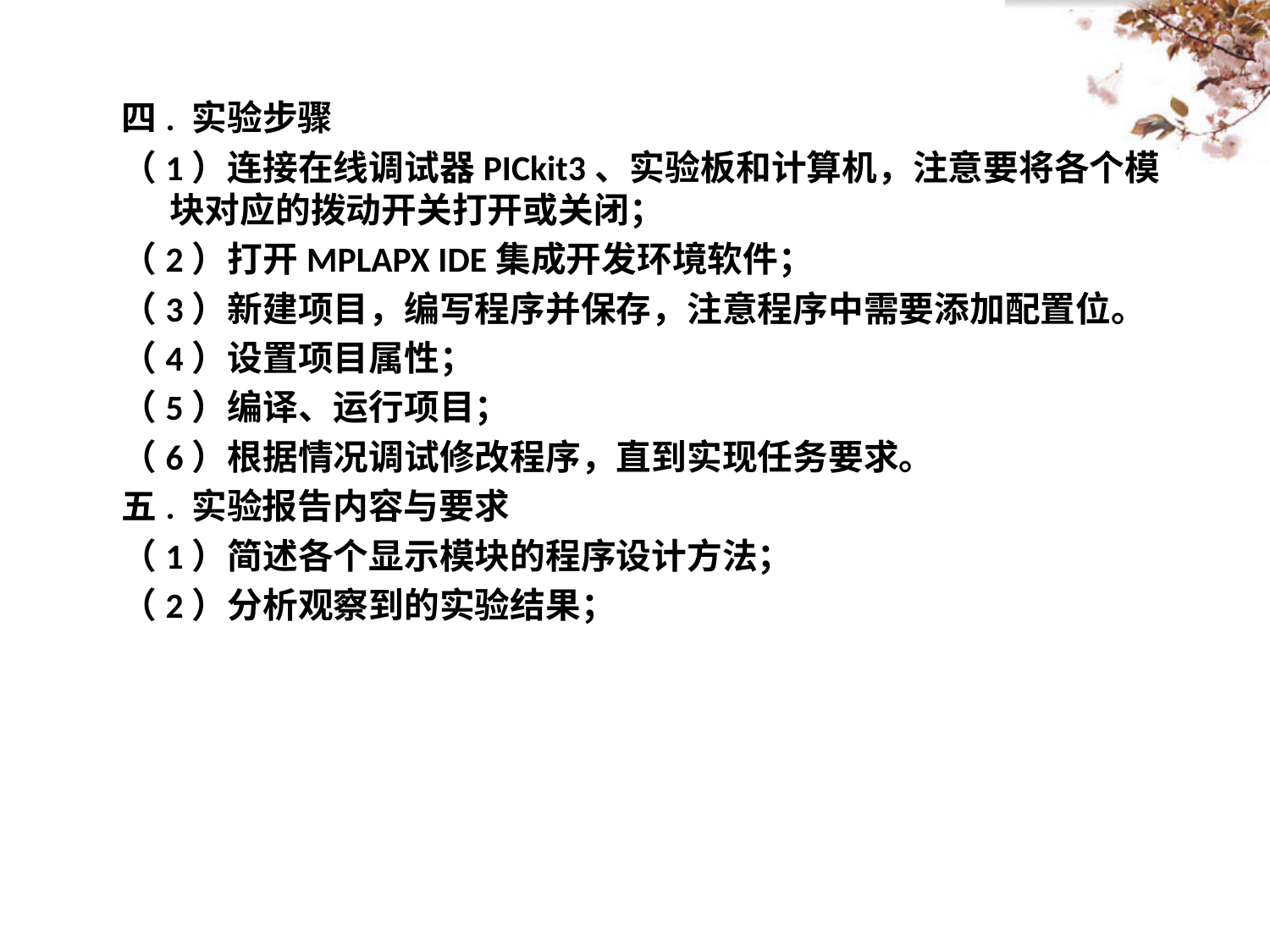

四. 实验步骤
（1）连接在线调试器PICkit3、实验板和计算机，注意要将各个模块对应的拨动开关打开或关闭；
（2）打开MPLAPX IDE集成开发环境软件；
（3）新建项目，编写程序并保存，注意程序中需要添加配置位。
（4）设置项目属性；
（5）编译、运行项目；
（6）根据情况调试修改程序，直到实现任务要求。
五. 实验报告内容与要求
（1）简述各个显示模块的程序设计方法；
（2）分析观察到的实验结果；